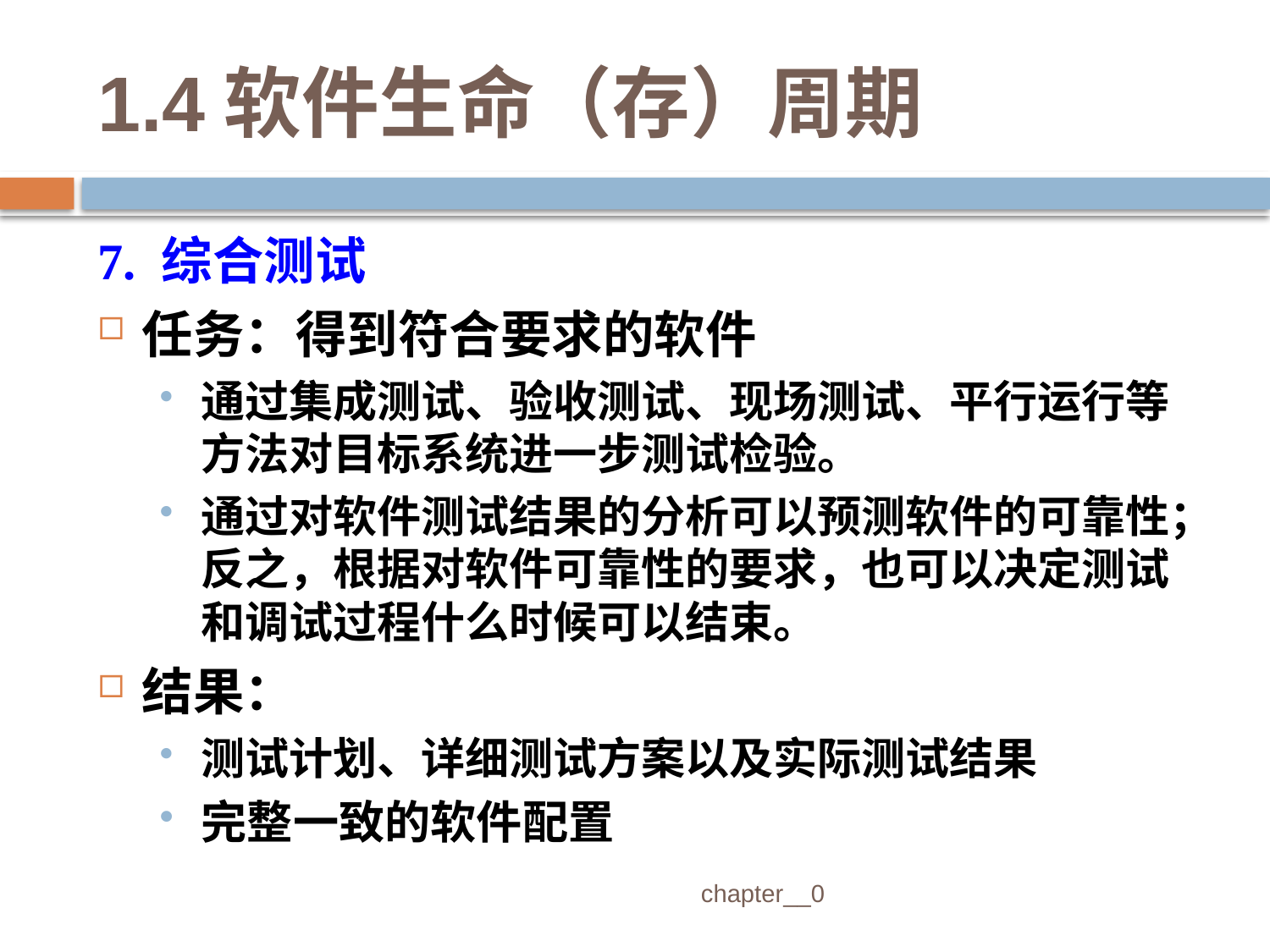

# 1.4软件生命（存）周期
40
7. 综合测试
任务：得到符合要求的软件
通过集成测试、验收测试、现场测试、平行运行等方法对目标系统进一步测试检验。
通过对软件测试结果的分析可以预测软件的可靠性；反之，根据对软件可靠性的要求，也可以决定测试和调试过程什么时候可以结束。
结果：
测试计划、详细测试方案以及实际测试结果
完整一致的软件配置

 chapter__0